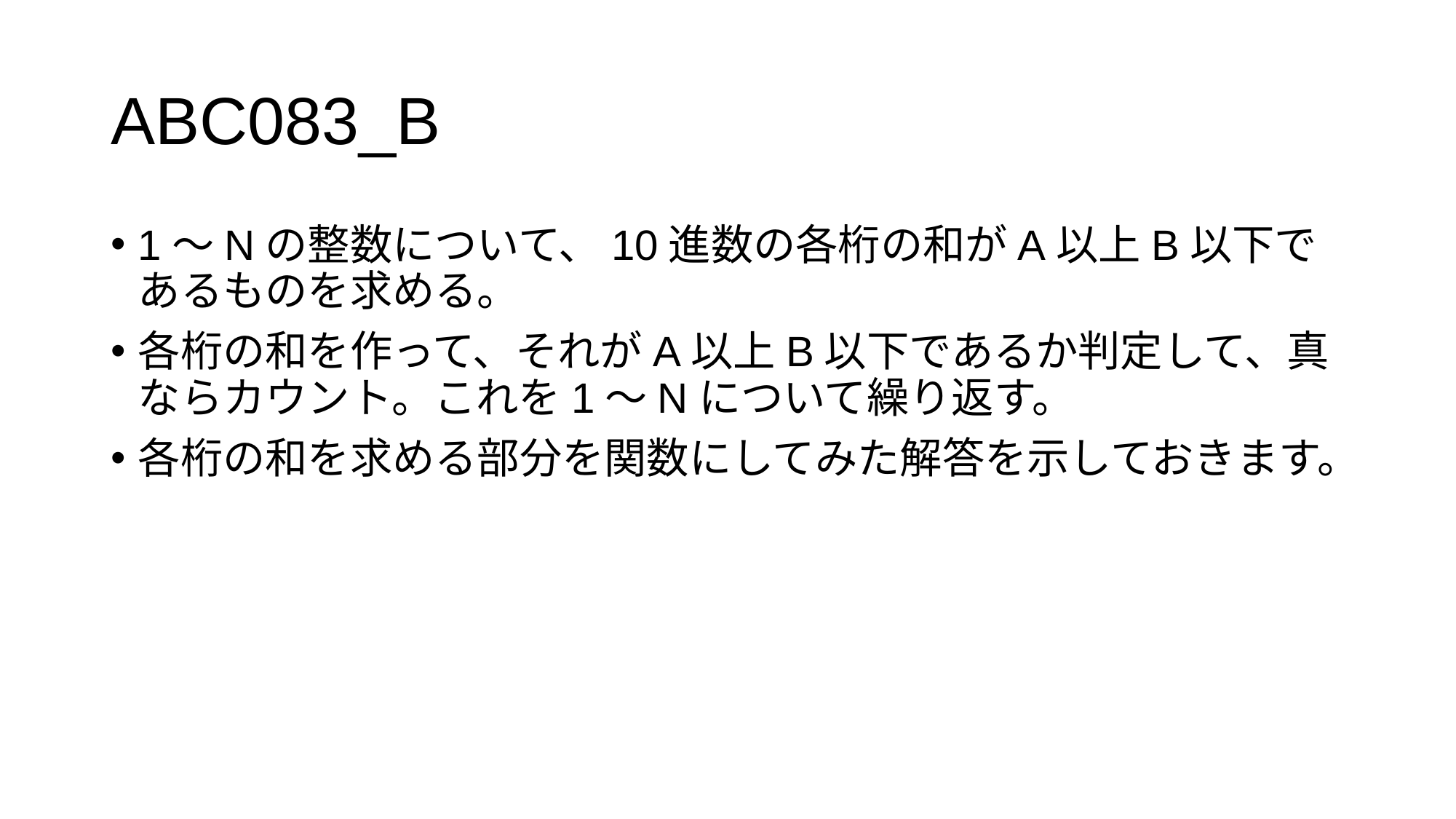

# ABC083_B
1～Nの整数について、10進数の各桁の和がA以上B以下であるものを求める。
各桁の和を作って、それがA以上B以下であるか判定して、真ならカウント。これを1～Nについて繰り返す。
各桁の和を求める部分を関数にしてみた解答を示しておきます。